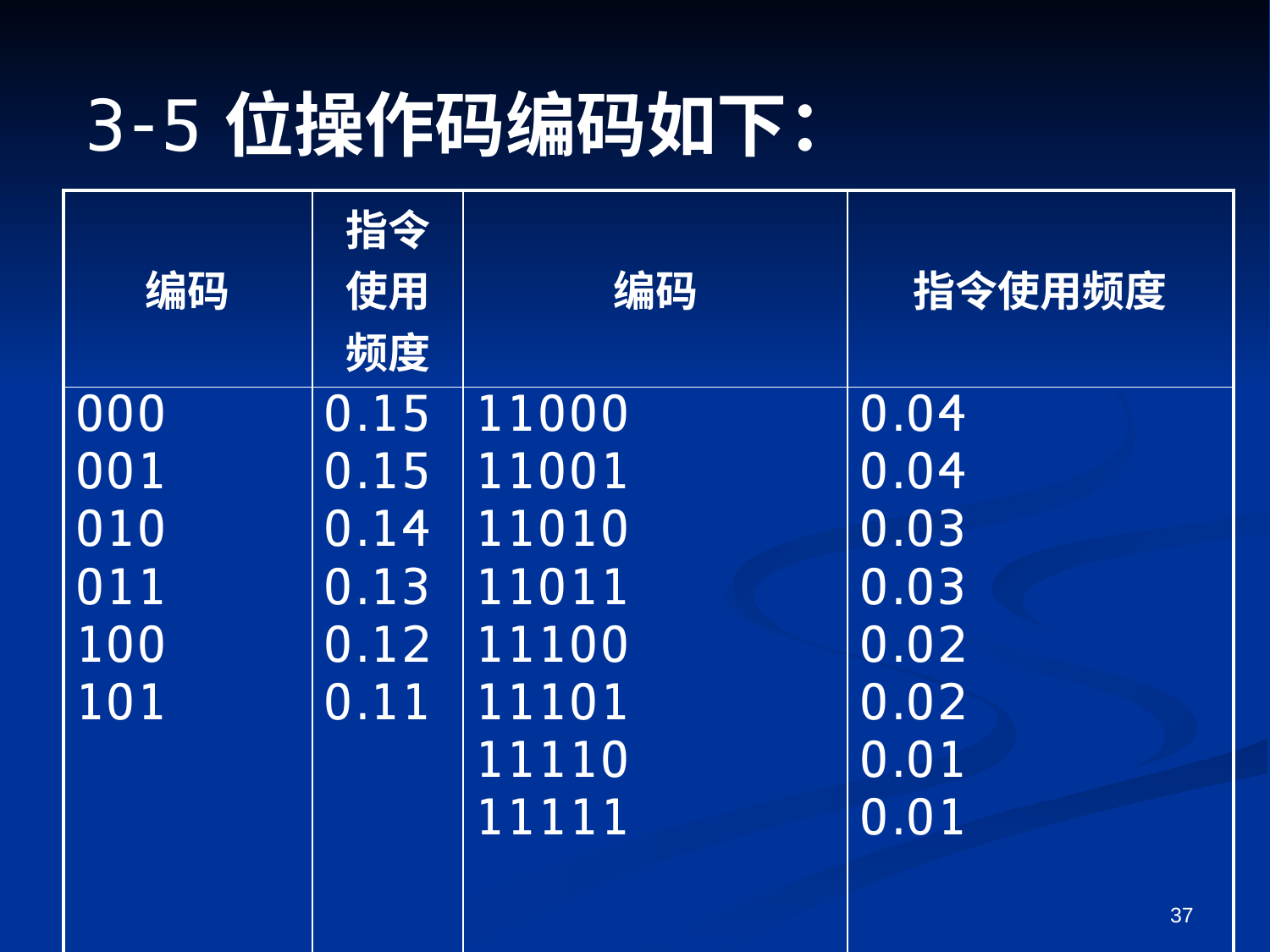

3-5位操作码编码如下：

| 编码 | 指令使用频度 | 编码 | 指令使用频度 |
| --- | --- | --- | --- |
| 000 001 010 011 100 101 | 0.15 0.15 0.14 0.13 0.12 0.11 | 11000 11001 11010 11011 11100 11101 11110 11111 | 0.04 0.04 0.03 0.03 0.02 0.02 0.01 0.01 |
37